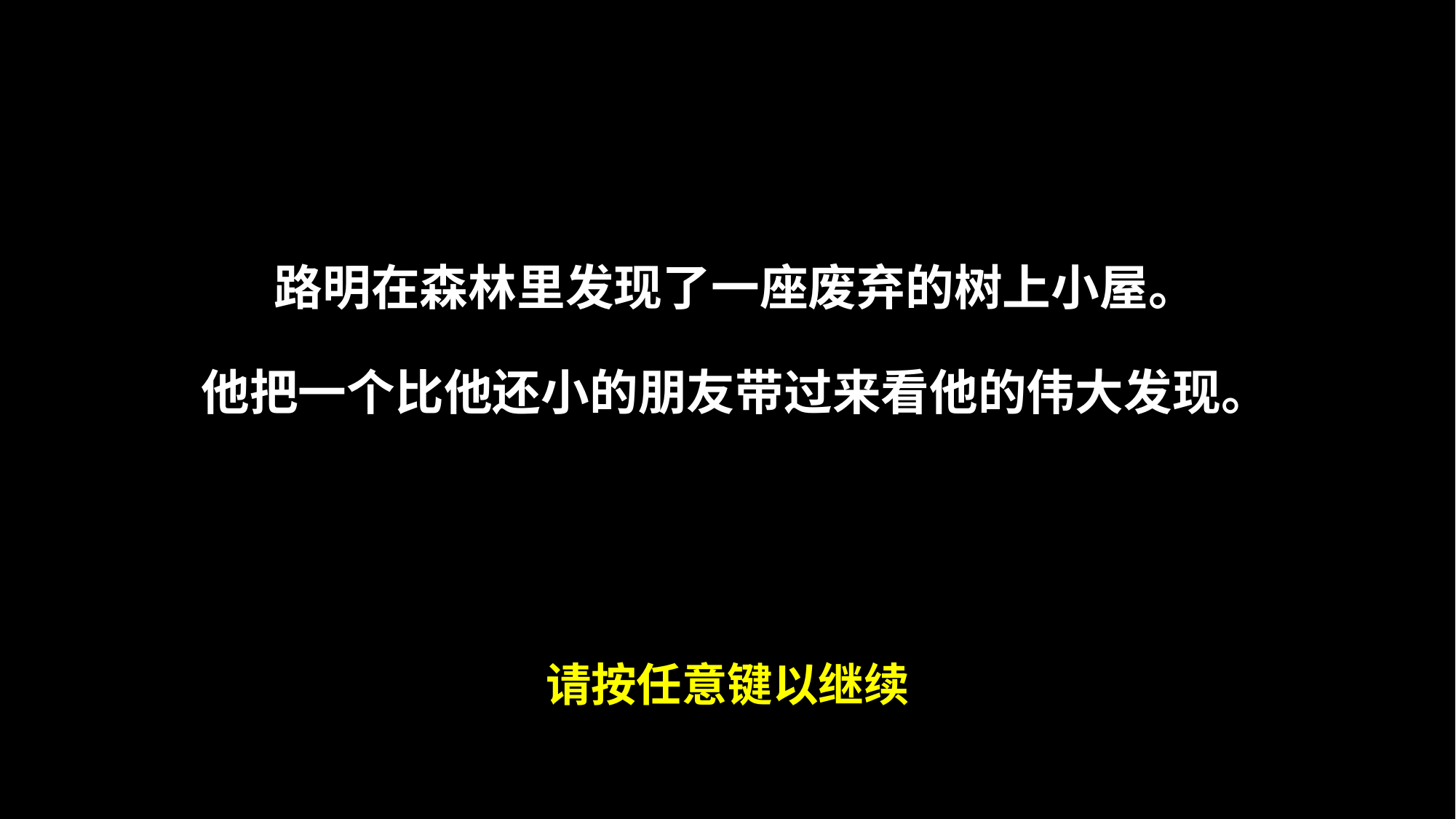

# 路明在森林里发现了一座废弃的树上小屋。 他把一个比他还小的朋友带过来看他的伟大发现。
请按任意键以继续